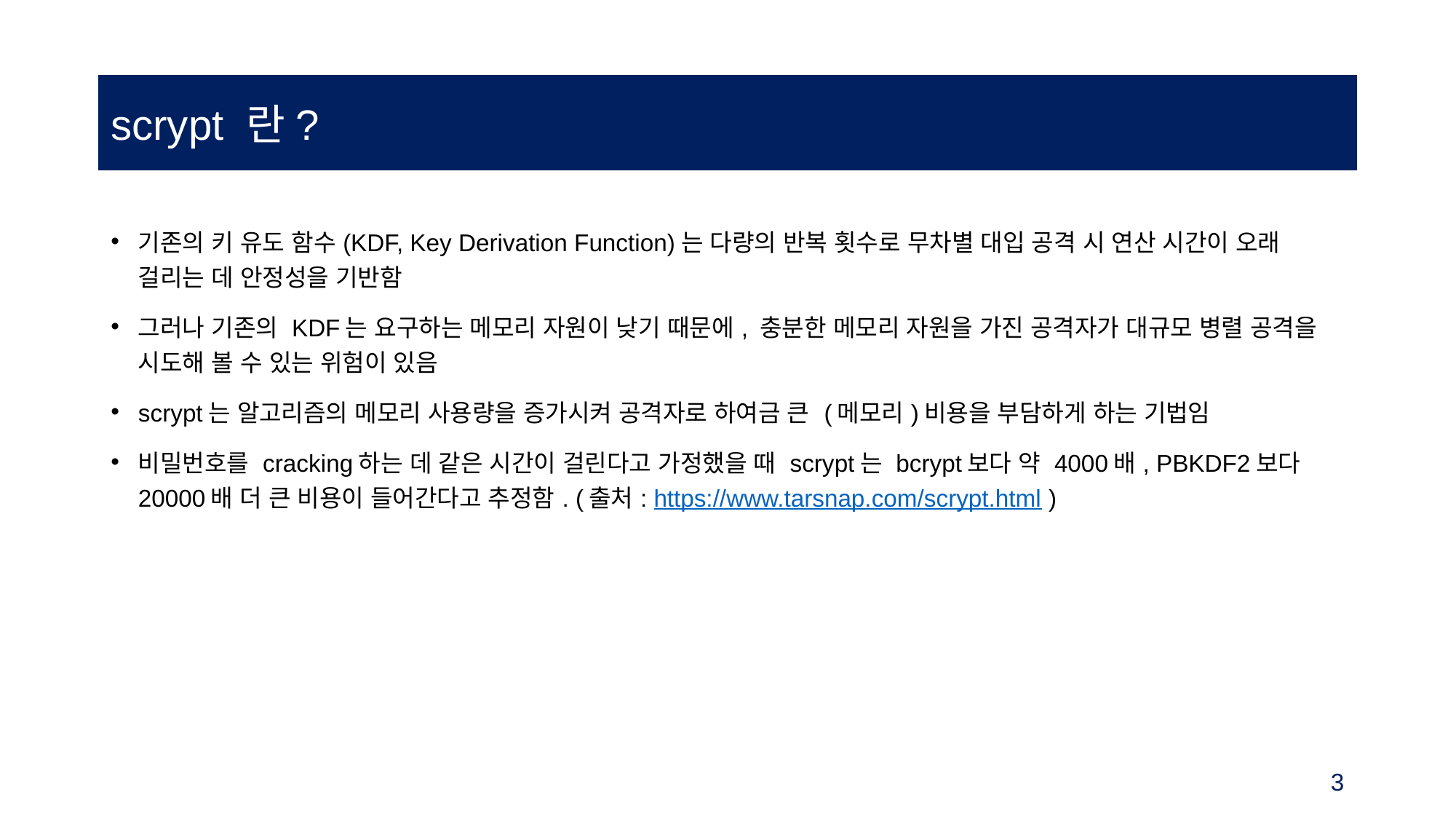

scrypt 란?
기존의 키 유도 함수(KDF, Key Derivation Function)는 다량의 반복 횟수로 무차별 대입 공격 시 연산 시간이 오래 걸리는 데 안정성을 기반함
그러나 기존의 KDF는 요구하는 메모리 자원이 낮기 때문에, 충분한 메모리 자원을 가진 공격자가 대규모 병렬 공격을 시도해 볼 수 있는 위험이 있음
scrypt는 알고리즘의 메모리 사용량을 증가시켜 공격자로 하여금 큰 (메모리)비용을 부담하게 하는 기법임
비밀번호를 cracking하는 데 같은 시간이 걸린다고 가정했을 때 scrypt는 bcrypt보다 약 4000배, PBKDF2보다 20000배 더 큰 비용이 들어간다고 추정함. (출처: https://www.tarsnap.com/scrypt.html )

3